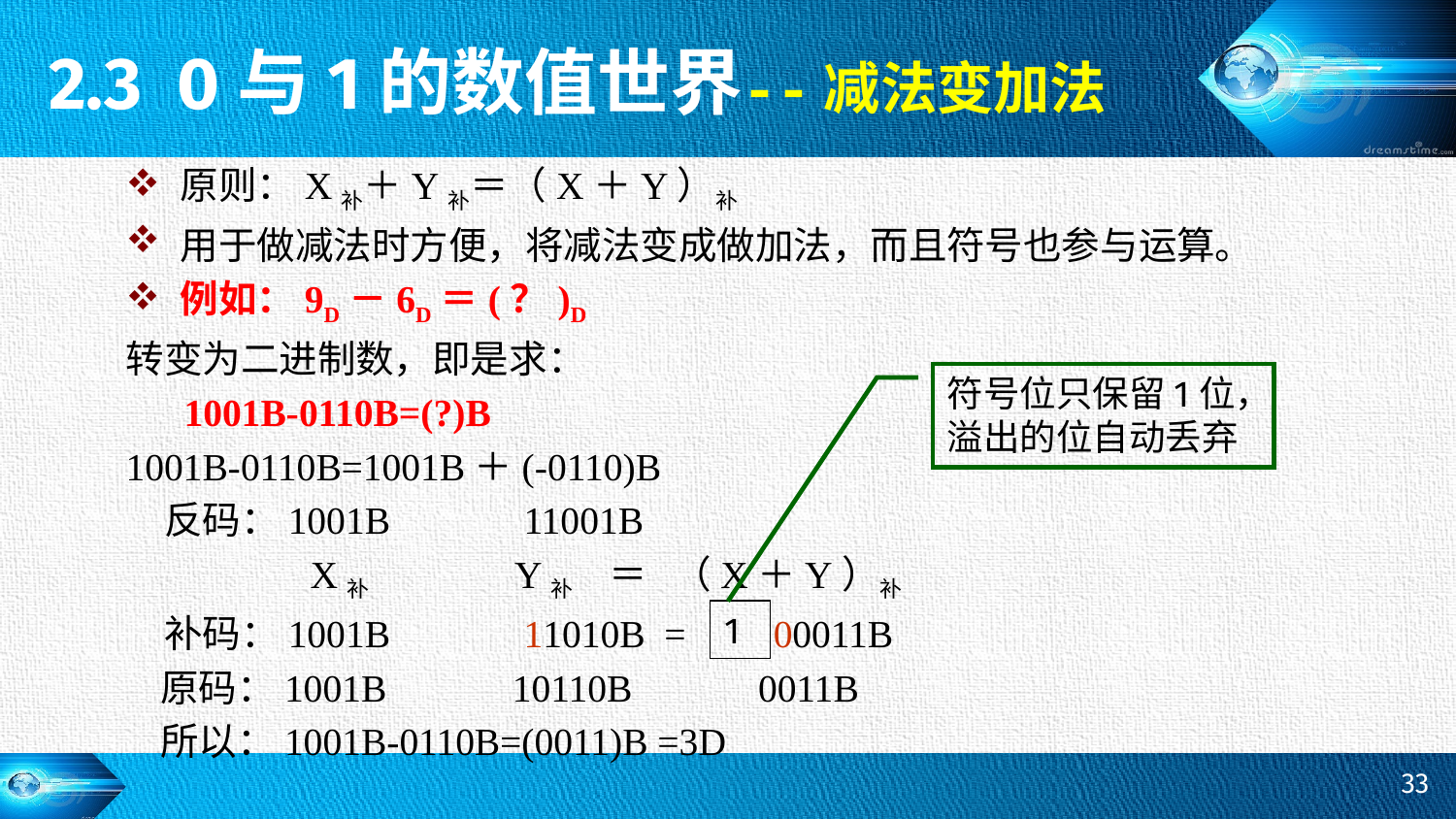

2.3  0与1的数值世界
--减法变加法
原则：X补＋Y补＝（X＋Y）补
用于做减法时方便，将减法变成做加法，而且符号也参与运算。
例如：9D－6D＝(？)D
转变为二进制数，即是求：
      1001B-0110B=(?)B
1001B-0110B=1001B＋(-0110)B
　反码：1001B　　　11001B
                   X补                Y补       ＝   （X＋Y）补
　补码：1001B　　　11010B  =         00011B
   原码：1001B             10110B             0011B
   所以：1001B-0110B=(0011)B =3D
符号位只保留1位，溢出的位自动丢弃
1
33